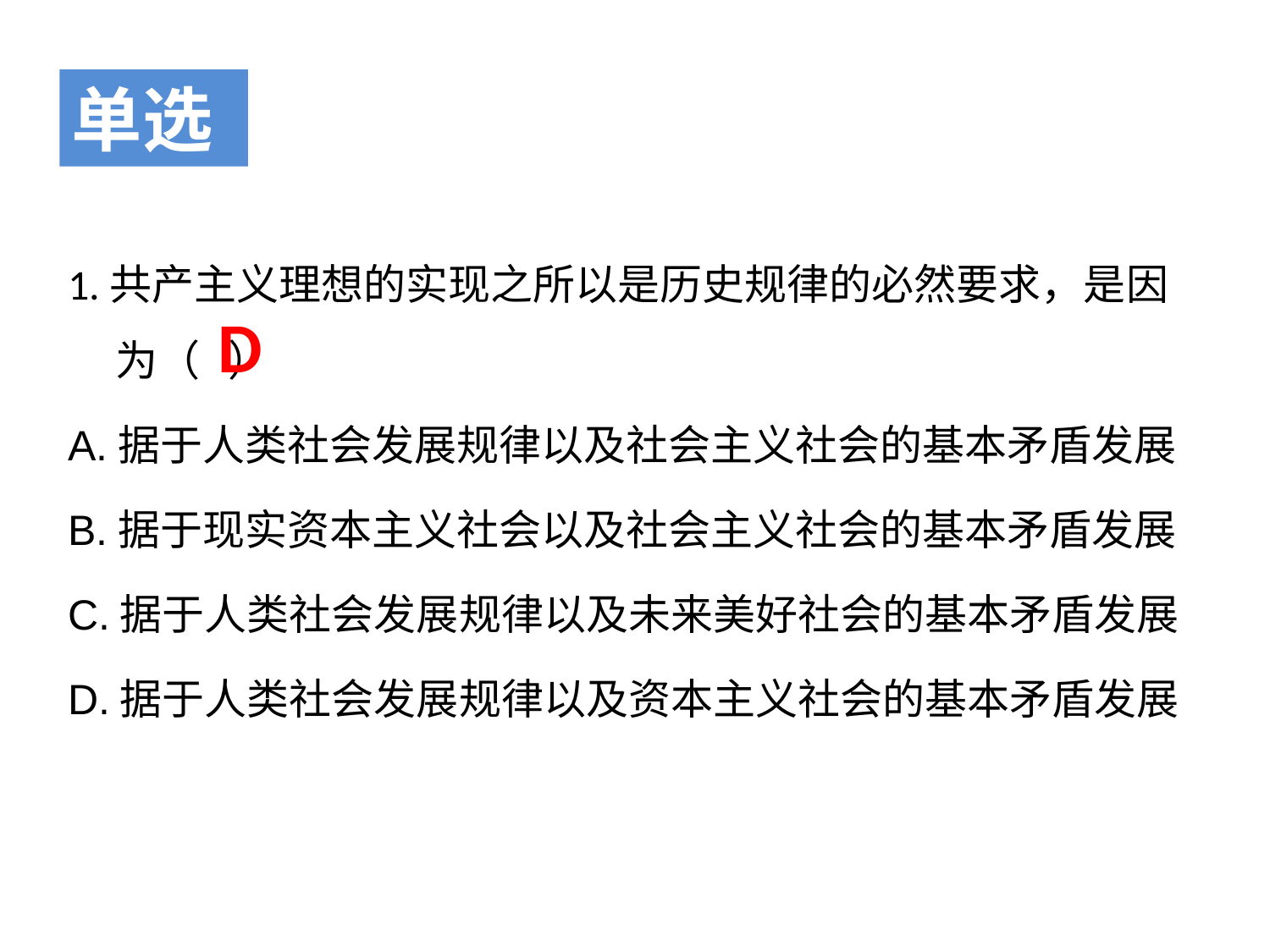

单选
1.共产主义理想的实现之所以是历史规律的必然要求，是因为（   ）
A.据于人类社会发展规律以及社会主义社会的基本矛盾发展
B.据于现实资本主义社会以及社会主义社会的基本矛盾发展
C.据于人类社会发展规律以及未来美好社会的基本矛盾发展
D.据于人类社会发展规律以及资本主义社会的基本矛盾发展
D